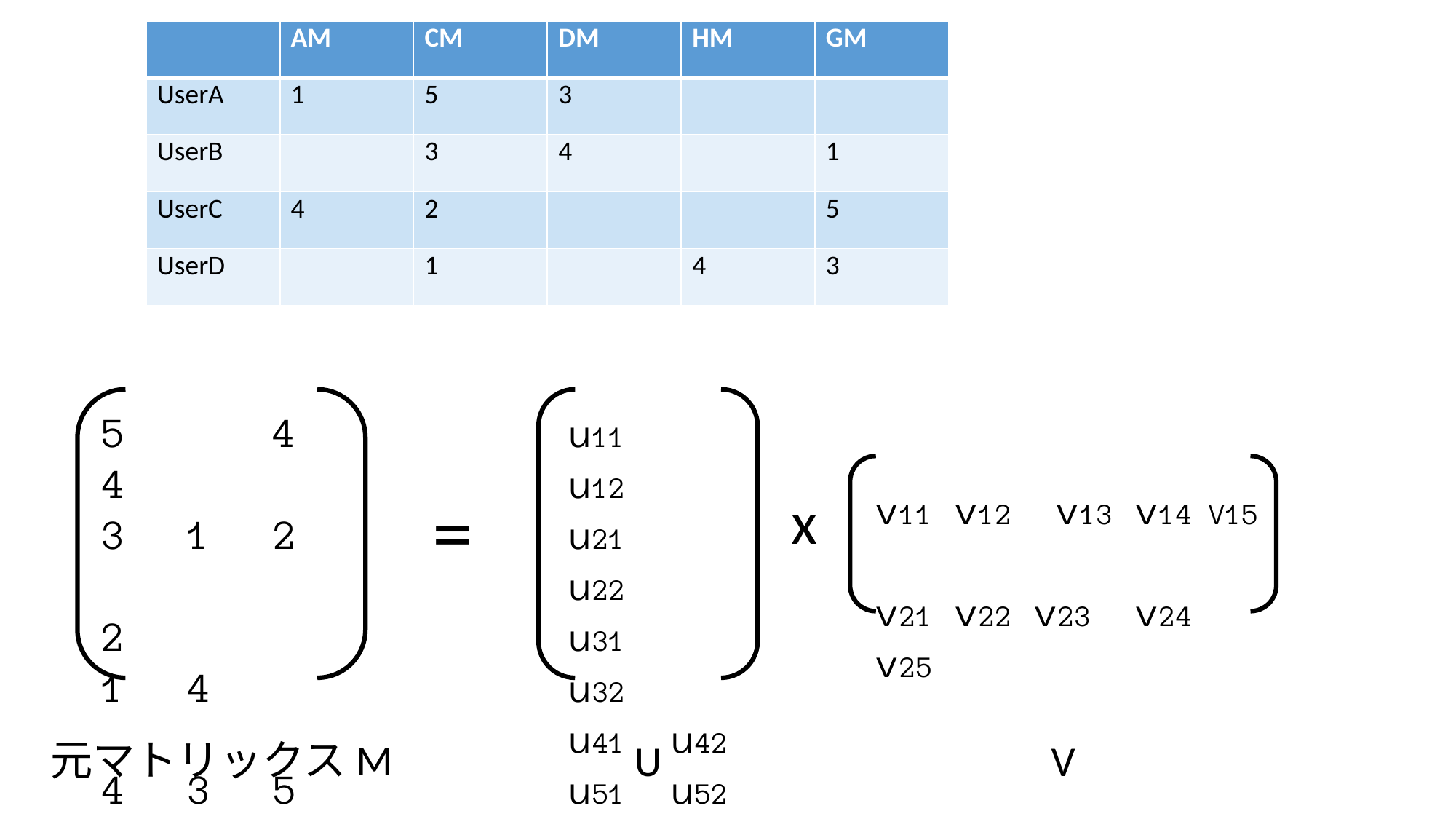

|  | AM | CM | DM | HM | GM |
| --- | --- | --- | --- | --- | --- |
| UserA | 1 | 5 | 3 |  |  |
| UserB |  | 3 | 4 |  | 1 |
| UserC | 4 | 2 |  |  | 5 |
| UserD |  | 1 |  | 4 | 3 |

u11  u12　　
u21  u22　　
u31  u32　
u41  u42
u51  u52

5　　　4　4　
3　1　2　　
2　　　　　1　4
　　　　4　3　5
　　　　5　4

v11 v12　v13 v14 V15 　　
v21 v22 v23　v24 v25
=
x
元マトリックスM
U
V